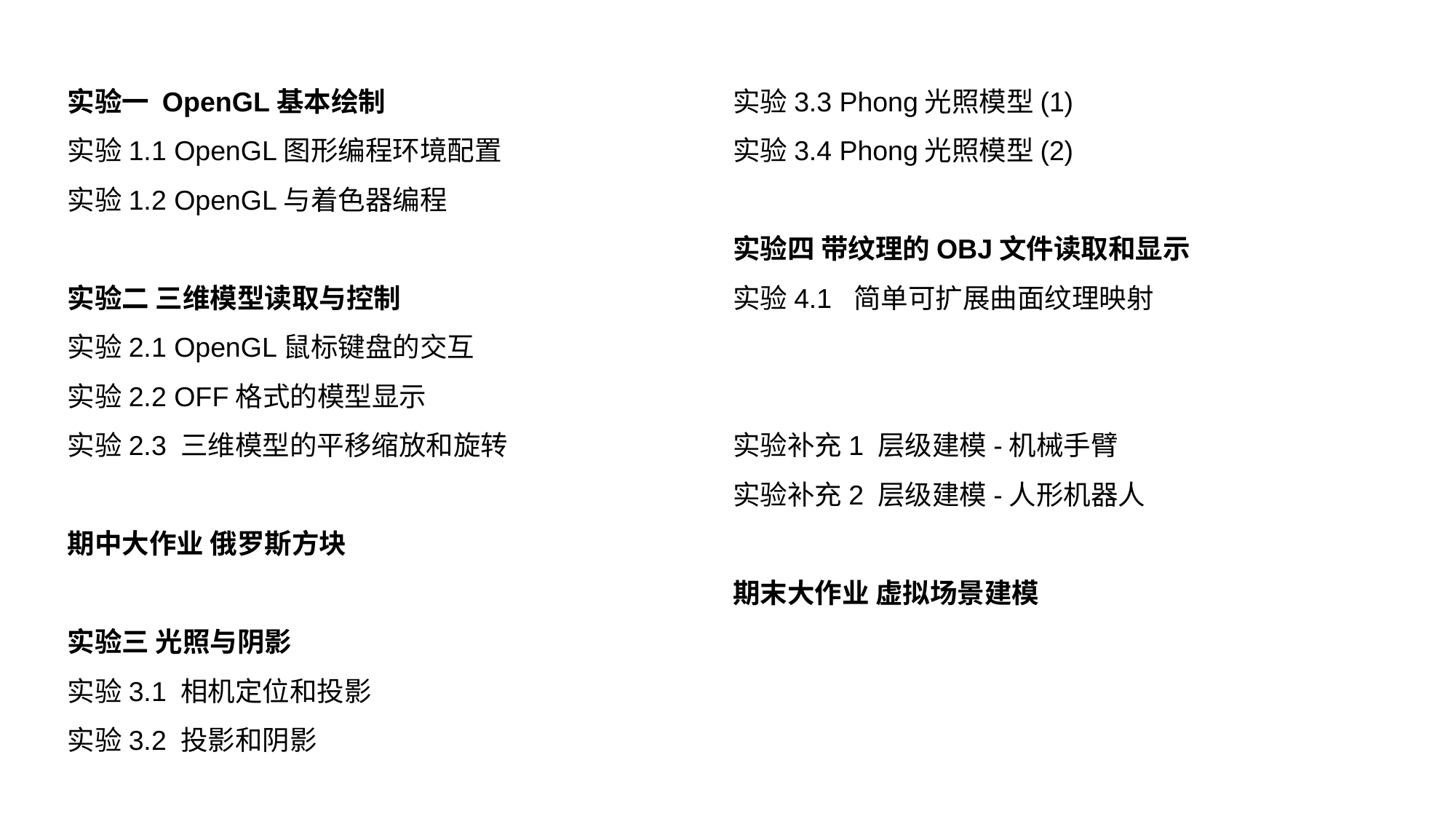

实验一 OpenGL基本绘制
实验1.1 OpenGL图形编程环境配置
实验1.2 OpenGL与着色器编程

实验二 三维模型读取与控制
实验2.1 OpenGL鼠标键盘的交互
实验2.2 OFF格式的模型显示
实验2.3 三维模型的平移缩放和旋转

期中大作业 俄罗斯方块

实验三 光照与阴影
实验3.1 相机定位和投影
实验3.2 投影和阴影
实验3.3 Phong光照模型(1)
实验3.4 Phong光照模型(2)

实验四 带纹理的OBJ文件读取和显示
实验4.1  简单可扩展曲面纹理映射

实验补充1 层级建模-机械手臂
实验补充2 层级建模-人形机器人

期末大作业 虚拟场景建模